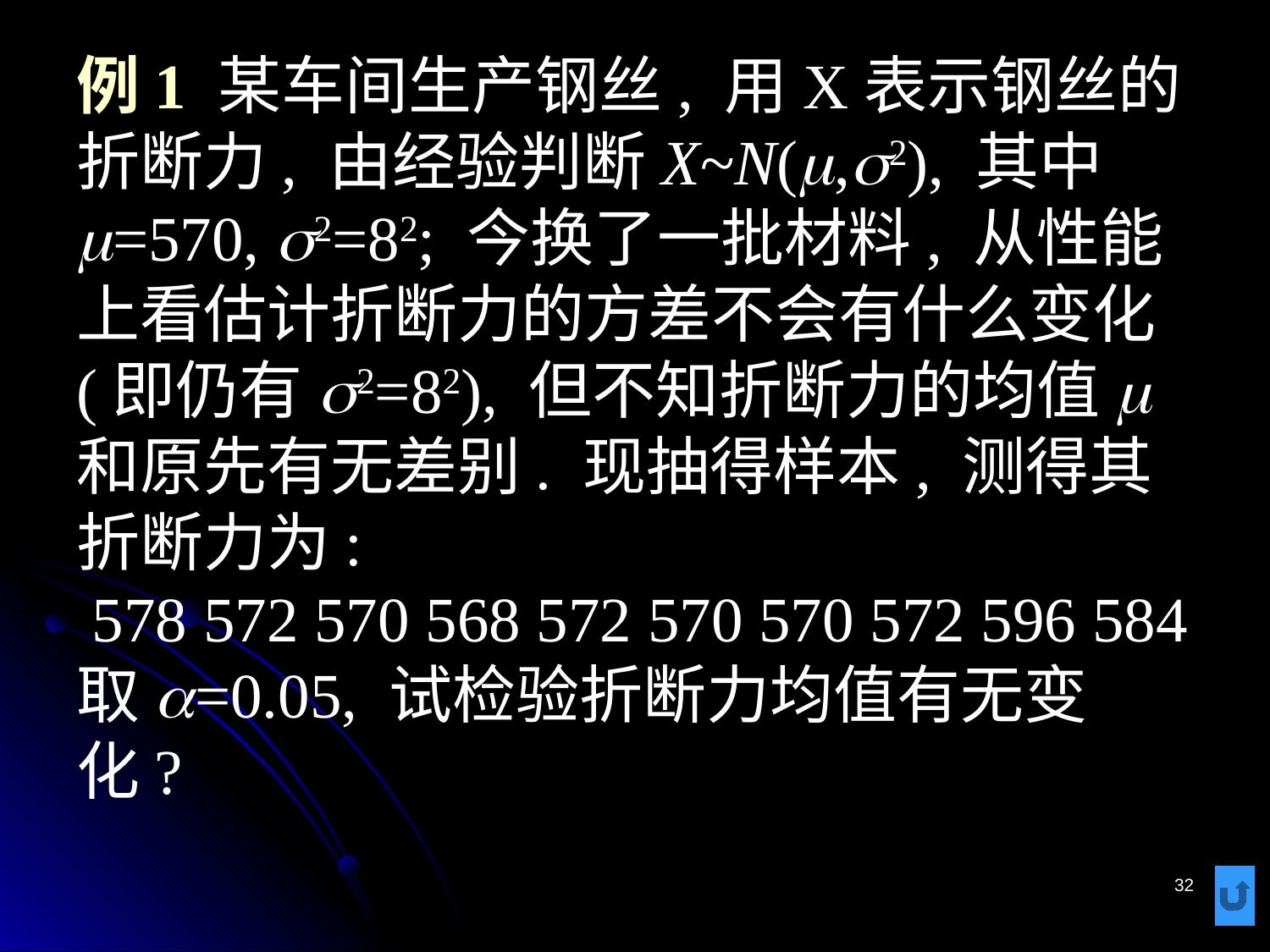

# 例1 某车间生产钢丝, 用X表示钢丝的折断力, 由经验判断X~N(μ,σ2), 其中μ=570, σ2=82; 今换了一批材料, 从性能上看估计折断力的方差不会有什么变化(即仍有σ2=82), 但不知折断力的均值μ和原先有无差别. 现抽得样本, 测得其折断力为: 578 572 570 568 572 570 570 572 596 584 取α=0.05, 试检验折断力均值有无变化?
32